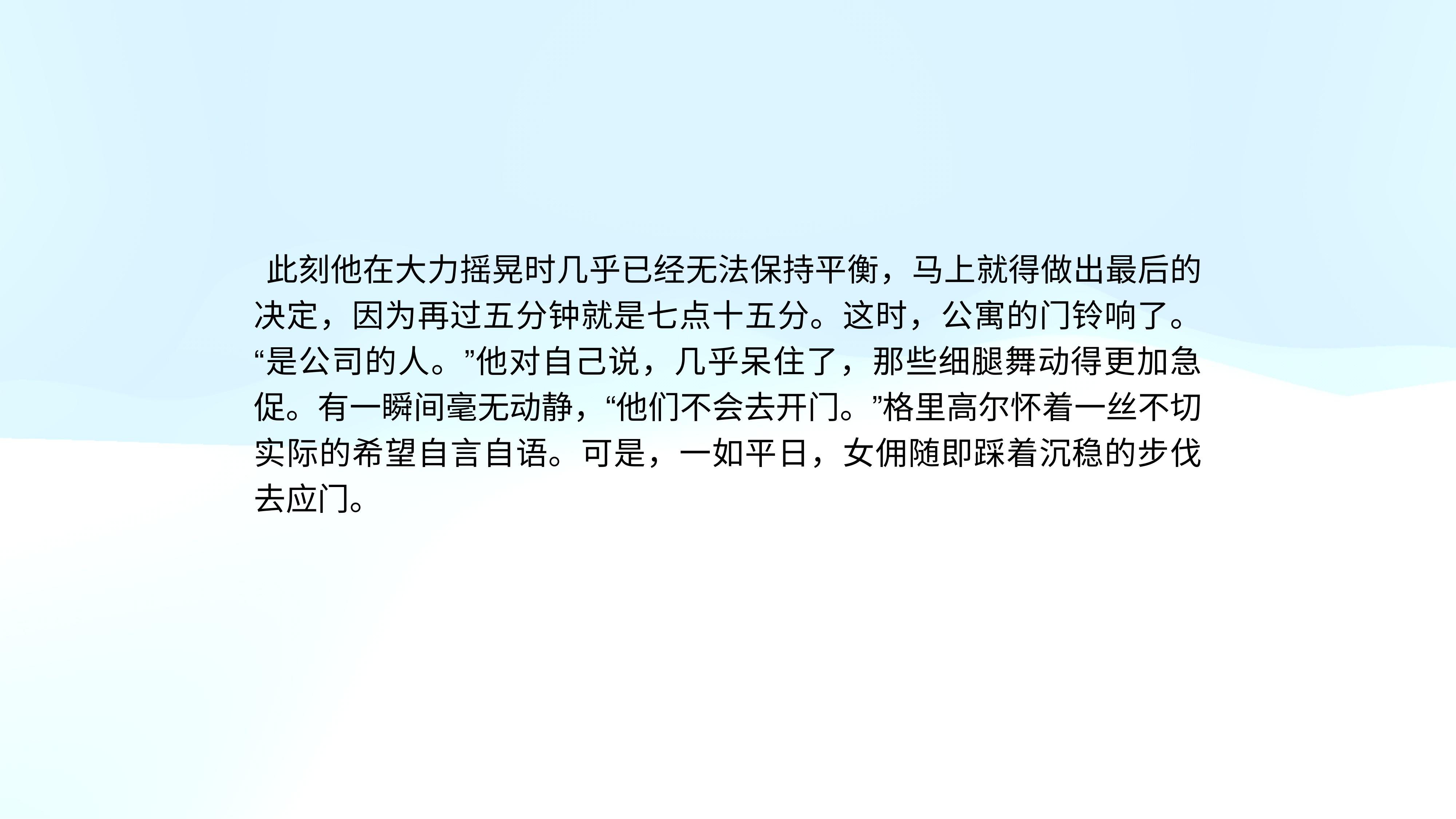

此刻他在大力摇晃时几乎已经无法保持平衡，马上就得做出最后的决定，因为再过五分钟就是七点十五分。这时，公寓的门铃响了。“是公司的人。”他对自己说，几乎呆住了，那些细腿舞动得更加急促。有一瞬间毫无动静，“他们不会去开门。”格里高尔怀着一丝不切实际的希望自言自语。可是，一如平日，女佣随即踩着沉稳的步伐去应门。